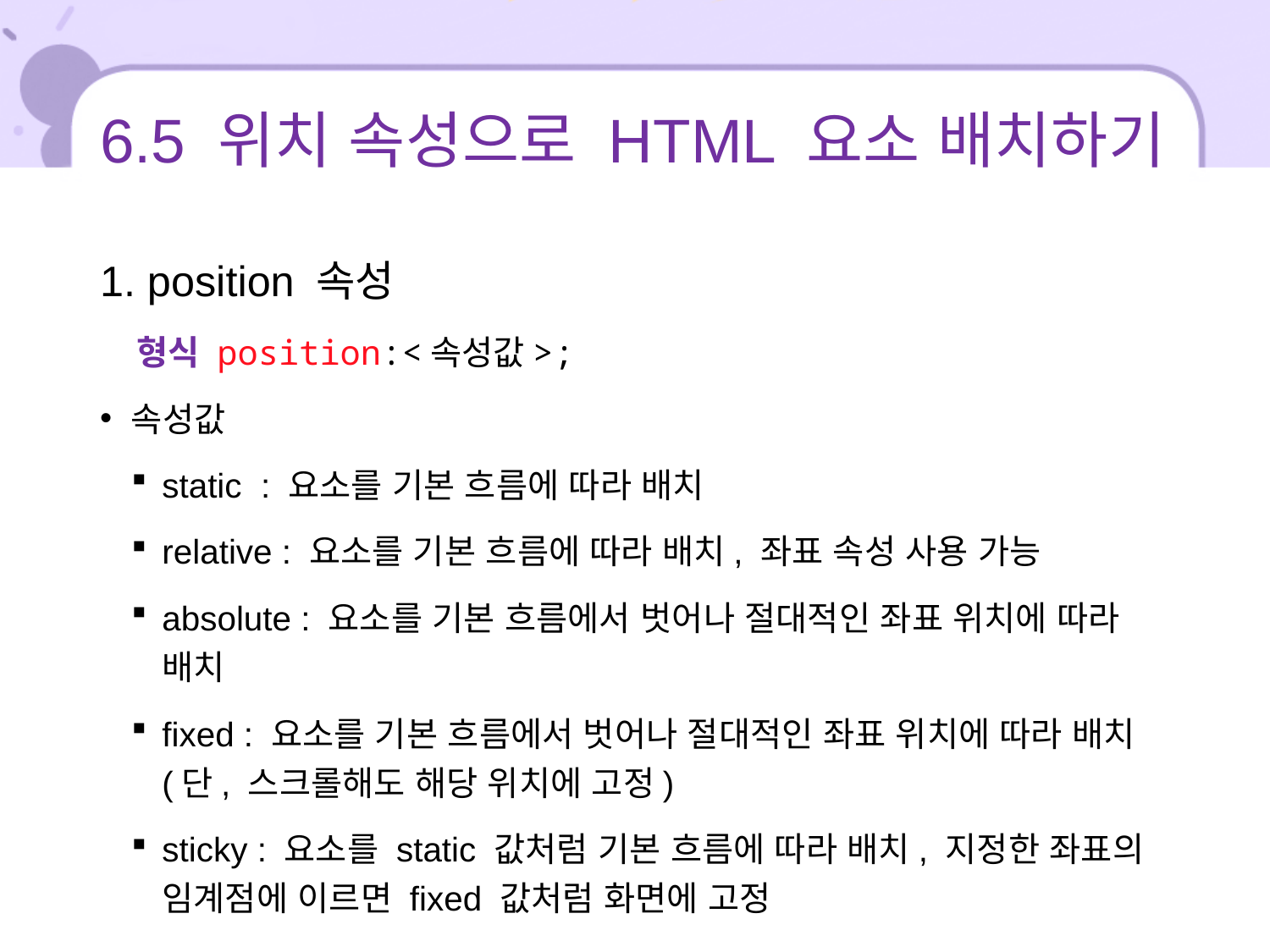

# 6.5 위치 속성으로 HTML 요소 배치하기
1. position 속성
   형식 position:<속성값>;
속성값
static  : 요소를 기본 흐름에 따라 배치
relative : 요소를 기본 흐름에 따라 배치, 좌표 속성 사용 가능
absolute : 요소를 기본 흐름에서 벗어나 절대적인 좌표 위치에 따라 배치
fixed : 요소를 기본 흐름에서 벗어나 절대적인 좌표 위치에 따라 배치(단, 스크롤해도 해당 위치에 고정)
sticky : 요소를 static 값처럼 기본 흐름에 따라 배치, 지정한 좌표의 임계점에 이르면 fixed 값처럼 화면에 고정